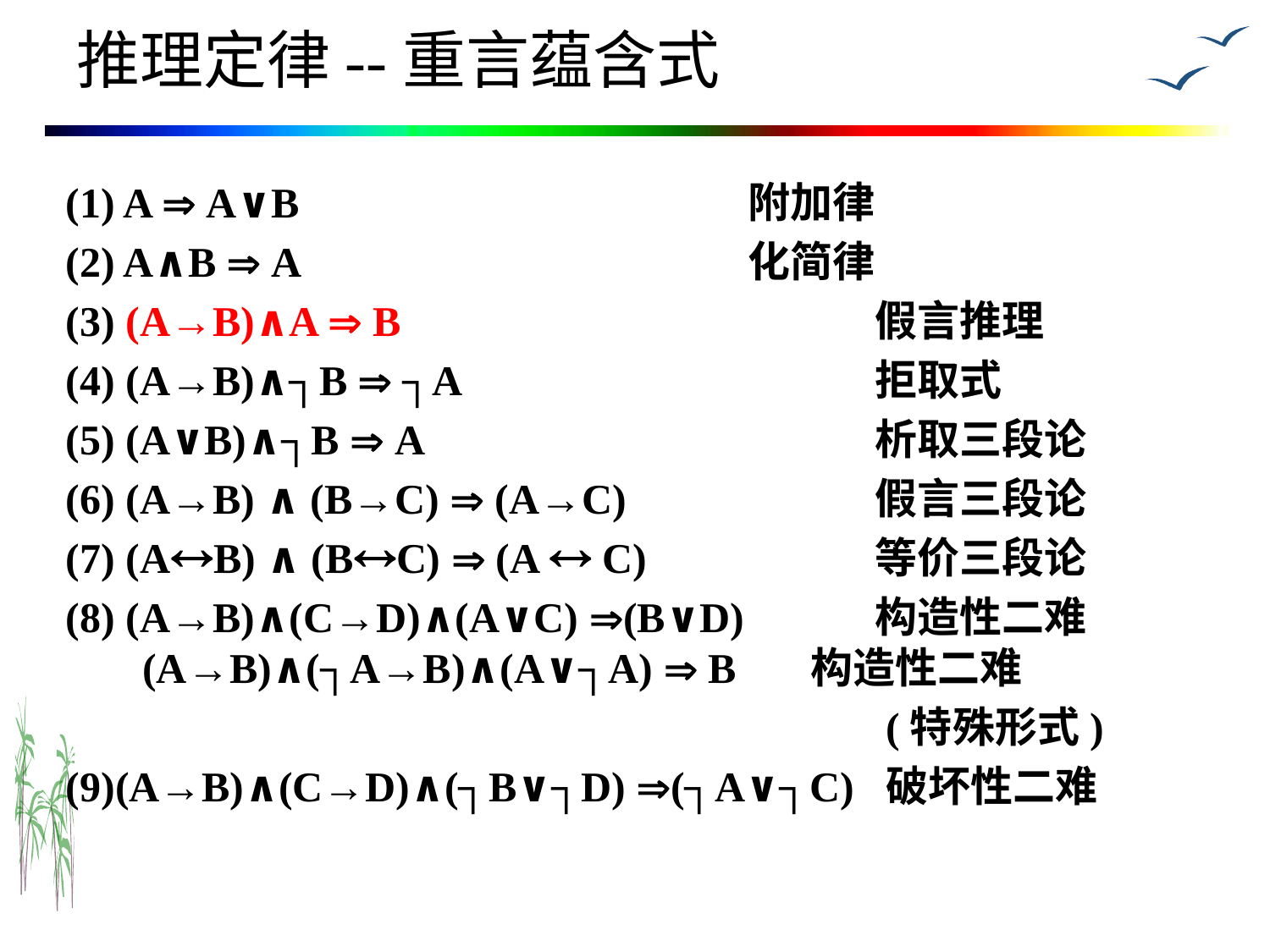

# 推理定律--重言蕴含式
(1) A ⇒ A∨B                         		附加律
(2) A∧B ⇒ A                            		化简律
(3) (A→B)∧A ⇒ B                          		假言推理
(4) (A→B)∧┐B ⇒ ┐A                    	    	拒取式
(5) (A∨B)∧┐B ⇒ A                       	    	析取三段论
(6) (A→B) ∧ (B→C) ⇒ (A→C)                 	假言三段论
(7) (A↔B) ∧ (B↔C) ⇒ (A ↔ C) 		等价三段论
(8) (A→B)∧(C→D)∧(A∨C) ⇒(B∨D)   	构造性二难
  (A→B)∧(┐A→B)∧(A∨┐A) ⇒ B      构造性二难
							 (特殊形式)
(9)(A→B)∧(C→D)∧(┐B∨┐D) ⇒(┐A∨┐C)  破坏性二难